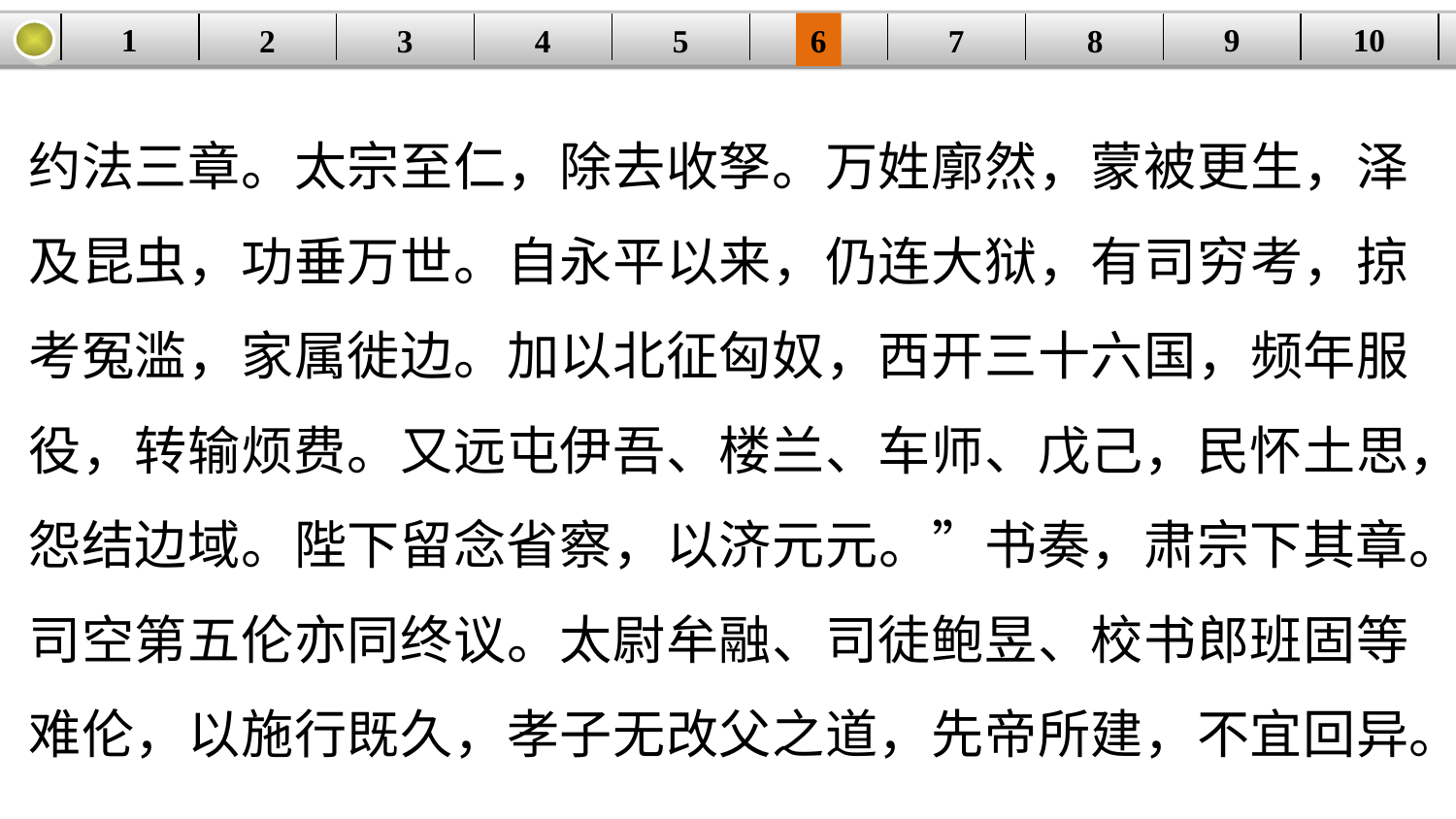

9
10
1
3
4
5
6
8
2
|  |  |  |  |  |  |  |  |  |  |
| --- | --- | --- | --- | --- | --- | --- | --- | --- | --- |
7

约法三章。太宗至仁，除去收孥。万姓廓然，蒙被更生，泽及昆虫，功垂万世。自永平以来，仍连大狱，有司穷考，掠考冤滥，家属徙边。加以北征匈奴，西开三十六国，频年服役，转输烦费。又远屯伊吾、楼兰、车师、戊己，民怀土思，怨结边域。陛下留念省察，以济元元。”书奏，肃宗下其章。司空第五伦亦同终议。太尉牟融、司徒鲍昱、校书郎班固等难伦，以施行既久，孝子无改父之道，先帝所建，不宜回异。